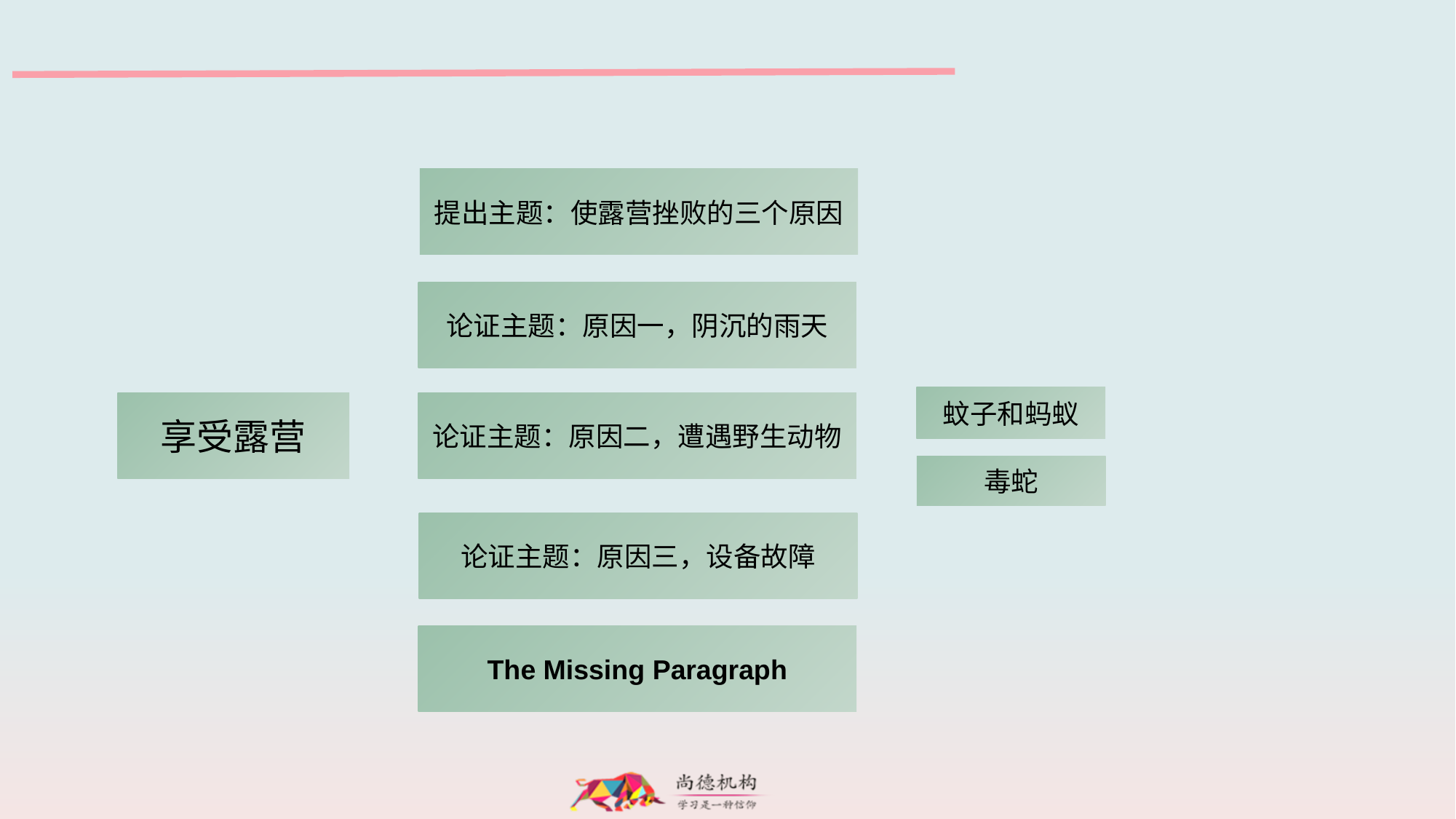

提出主题：使露营挫败的三个原因
论证主题：原因一，阴沉的雨天
蚊子和蚂蚁
享受露营
论证主题：原因二，遭遇野生动物
毒蛇
论证主题：原因三，设备故障
The Missing Paragraph